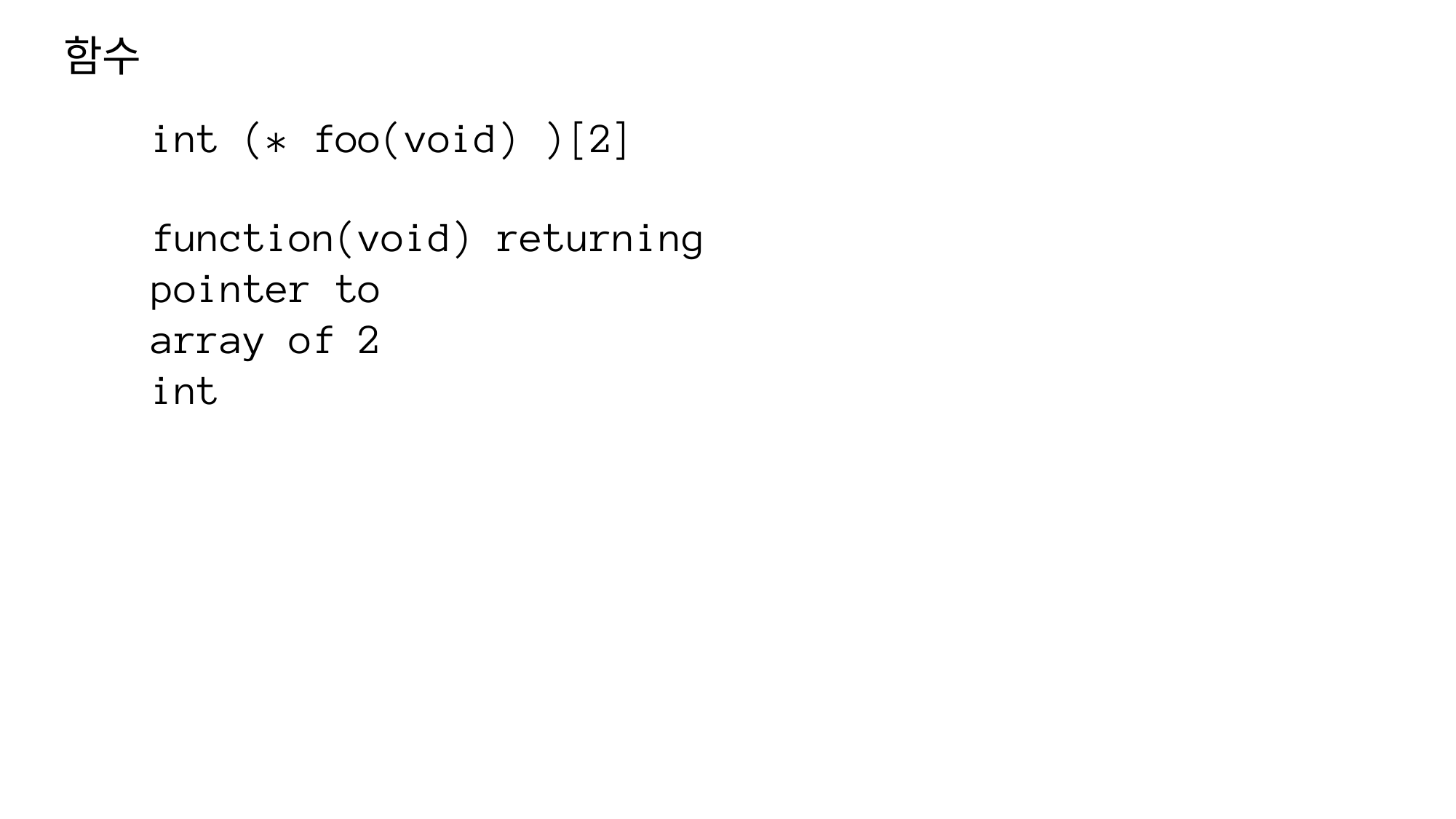

함수
int (* foo(void) )[2]
function(void) returning
pointer to
array of 2
int